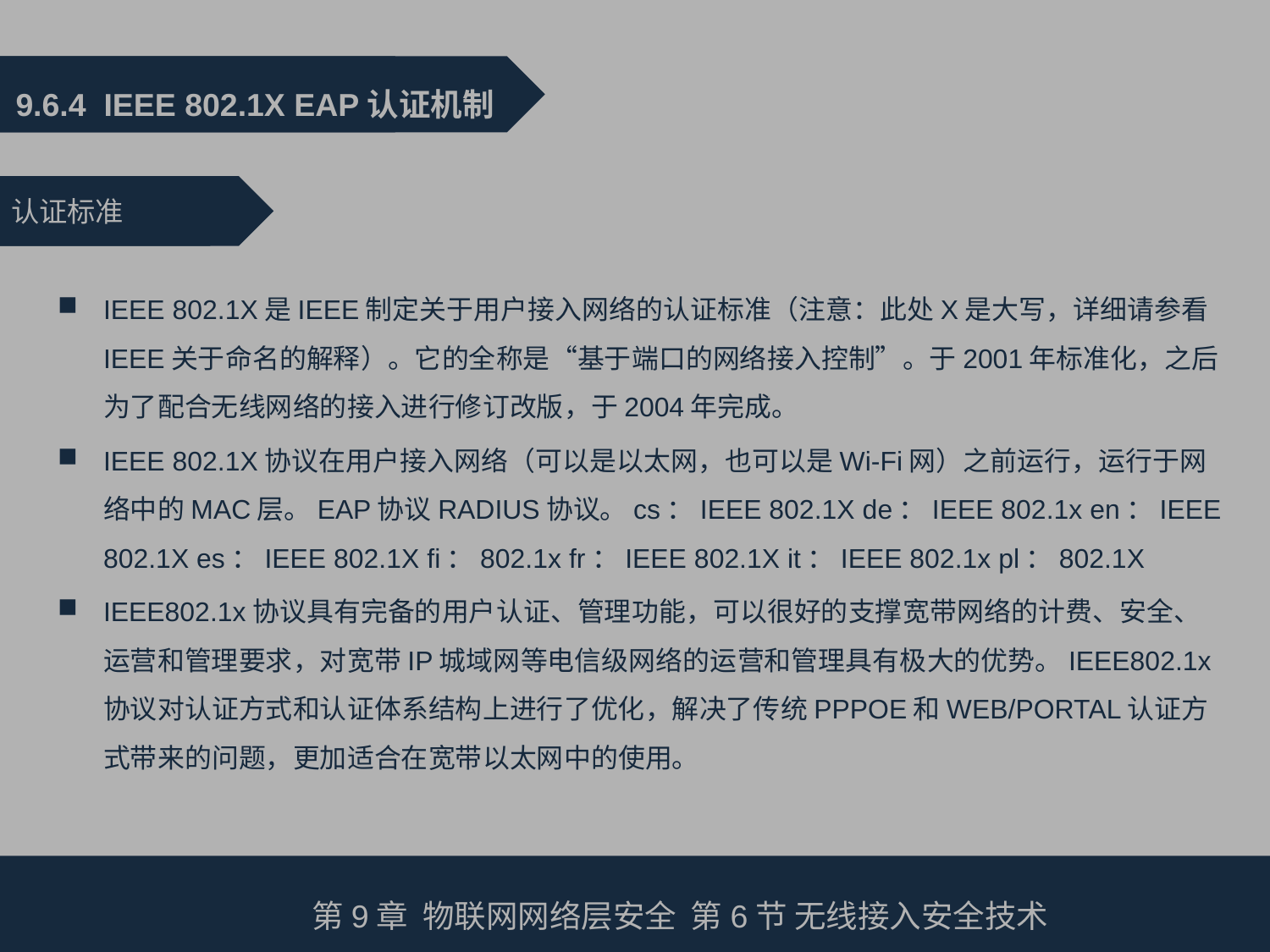

9.6.4  IEEE 802.1X EAP认证机制
认证标准
IEEE 802.1X是IEEE制定关于用户接入网络的认证标准（注意：此处X是大写，详细请参看IEEE关于命名的解释）。它的全称是“基于端口的网络接入控制”。于2001年标准化，之后为了配合无线网络的接入进行修订改版，于2004年完成。
IEEE 802.1X协议在用户接入网络（可以是以太网，也可以是Wi-Fi网）之前运行，运行于网络中的MAC层。EAP协议RADIUS协议。cs：IEEE 802.1X de：IEEE 802.1x en：IEEE 802.1X es：IEEE 802.1X fi：802.1x fr：IEEE 802.1X it：IEEE 802.1x pl：802.1X
IEEE802.1x协议具有完备的用户认证、管理功能，可以很好的支撑宽带网络的计费、安全、运营和管理要求，对宽带IP城域网等电信级网络的运营和管理具有极大的优势。IEEE802.1x协议对认证方式和认证体系结构上进行了优化，解决了传统PPPOE和WEB/PORTAL认证方式带来的问题，更加适合在宽带以太网中的使用。
第9章  物联网网络层安全  第6节 无线接入安全技术